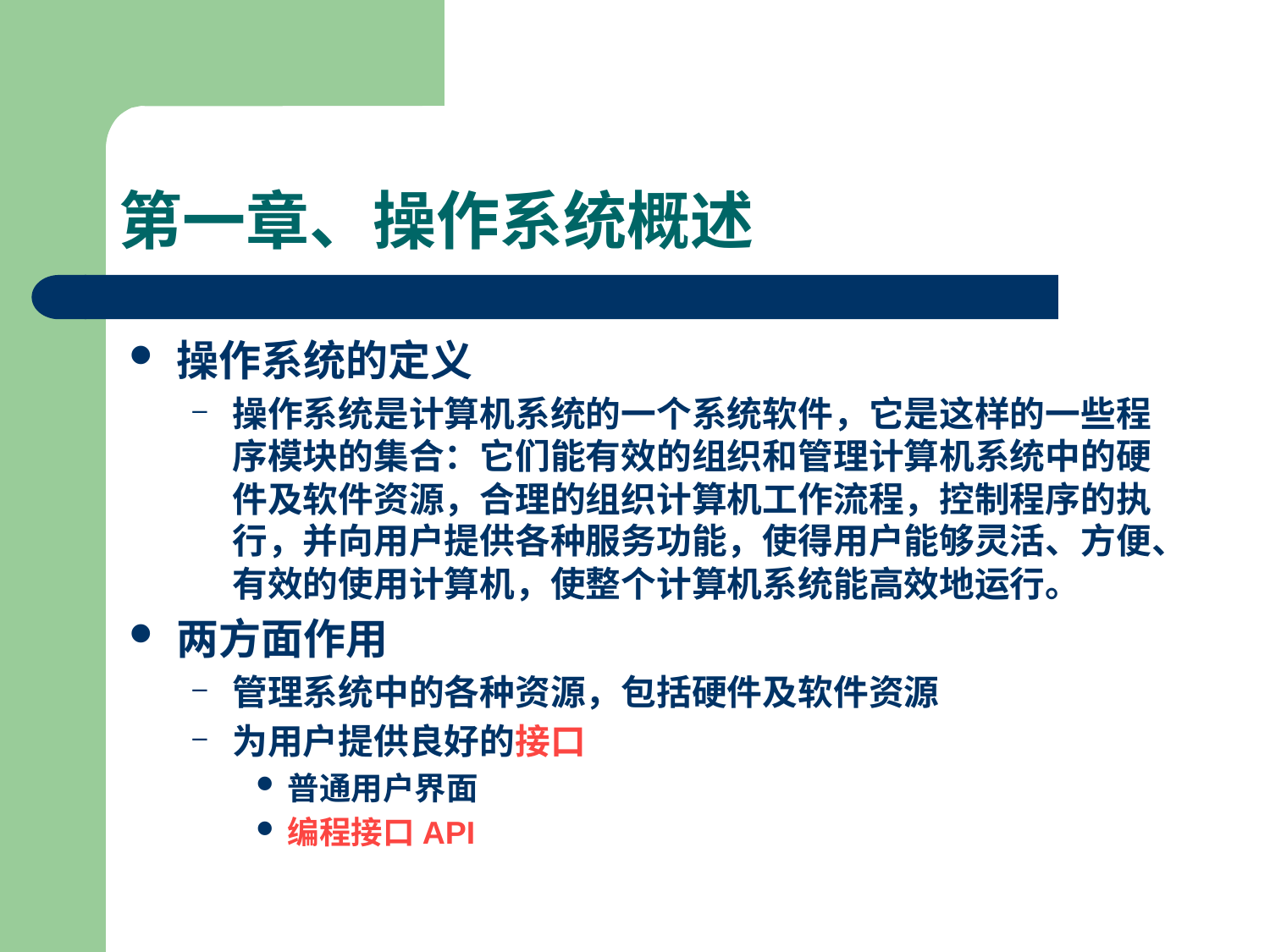

# 第一章、操作系统概述
操作系统的定义
操作系统是计算机系统的一个系统软件，它是这样的一些程序模块的集合：它们能有效的组织和管理计算机系统中的硬件及软件资源，合理的组织计算机工作流程，控制程序的执行，并向用户提供各种服务功能，使得用户能够灵活、方便、有效的使用计算机，使整个计算机系统能高效地运行。
两方面作用
管理系统中的各种资源，包括硬件及软件资源
为用户提供良好的接口
普通用户界面
编程接口API